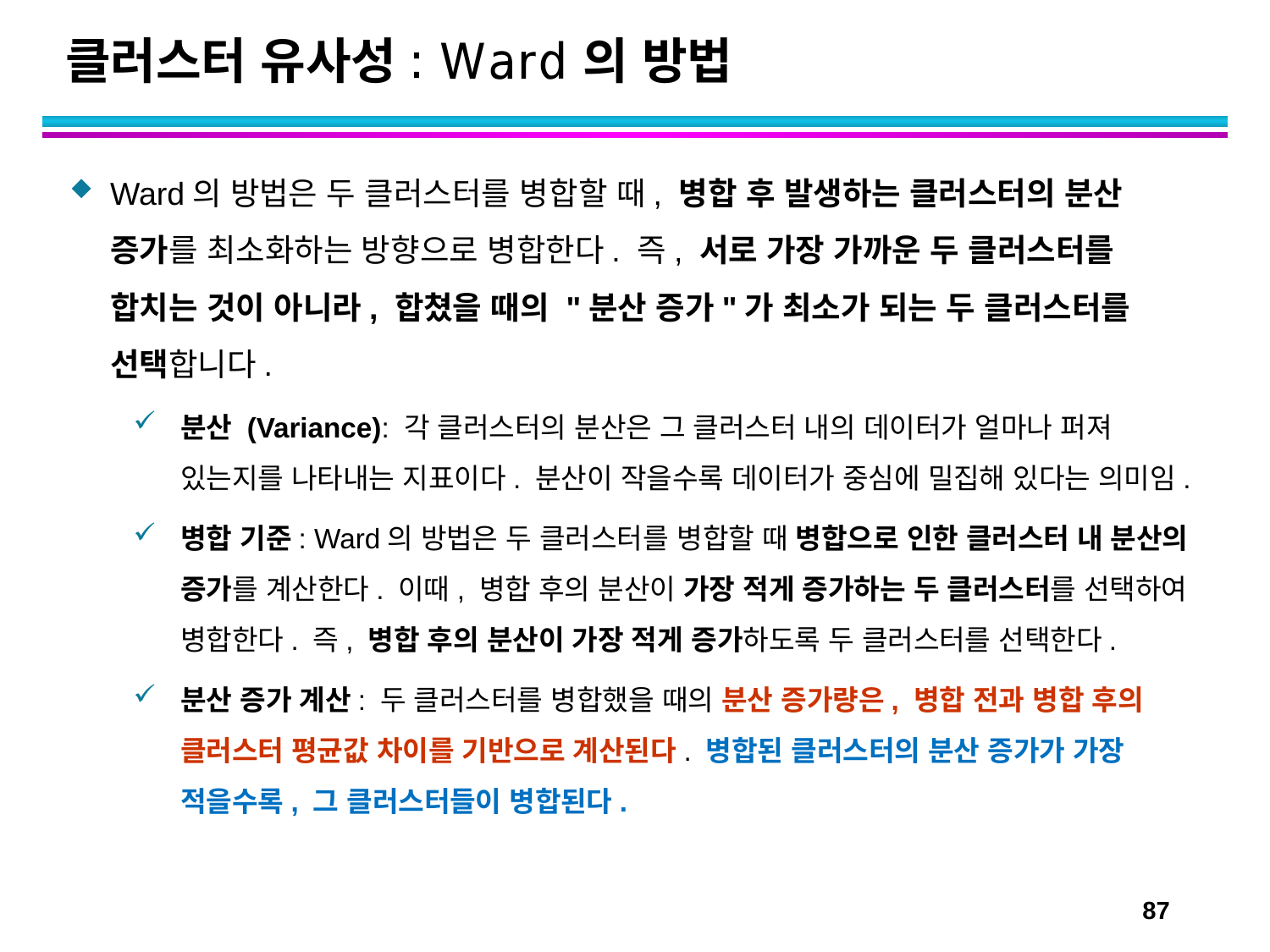

# 클러스터 유사성: Ward의 방법
Ward의 방법은 두 클러스터를 병합할 때, 병합 후 발생하는 클러스터의 분산 증가를 최소화하는 방향으로 병합한다. 즉, 서로 가장 가까운 두 클러스터를 합치는 것이 아니라, 합쳤을 때의 "분산 증가"가 최소가 되는 두 클러스터를 선택합니다.
분산 (Variance): 각 클러스터의 분산은 그 클러스터 내의 데이터가 얼마나 퍼져 있는지를 나타내는 지표이다. 분산이 작을수록 데이터가 중심에 밀집해 있다는 의미임.
병합 기준: Ward의 방법은 두 클러스터를 병합할 때 병합으로 인한 클러스터 내 분산의 증가를 계산한다. 이때, 병합 후의 분산이 가장 적게 증가하는 두 클러스터를 선택하여 병합한다. 즉, 병합 후의 분산이 가장 적게 증가하도록 두 클러스터를 선택한다.
분산 증가 계산: 두 클러스터를 병합했을 때의 분산 증가량은, 병합 전과 병합 후의 클러스터 평균값 차이를 기반으로 계산된다. 병합된 클러스터의 분산 증가가 가장 적을수록, 그 클러스터들이 병합된다.